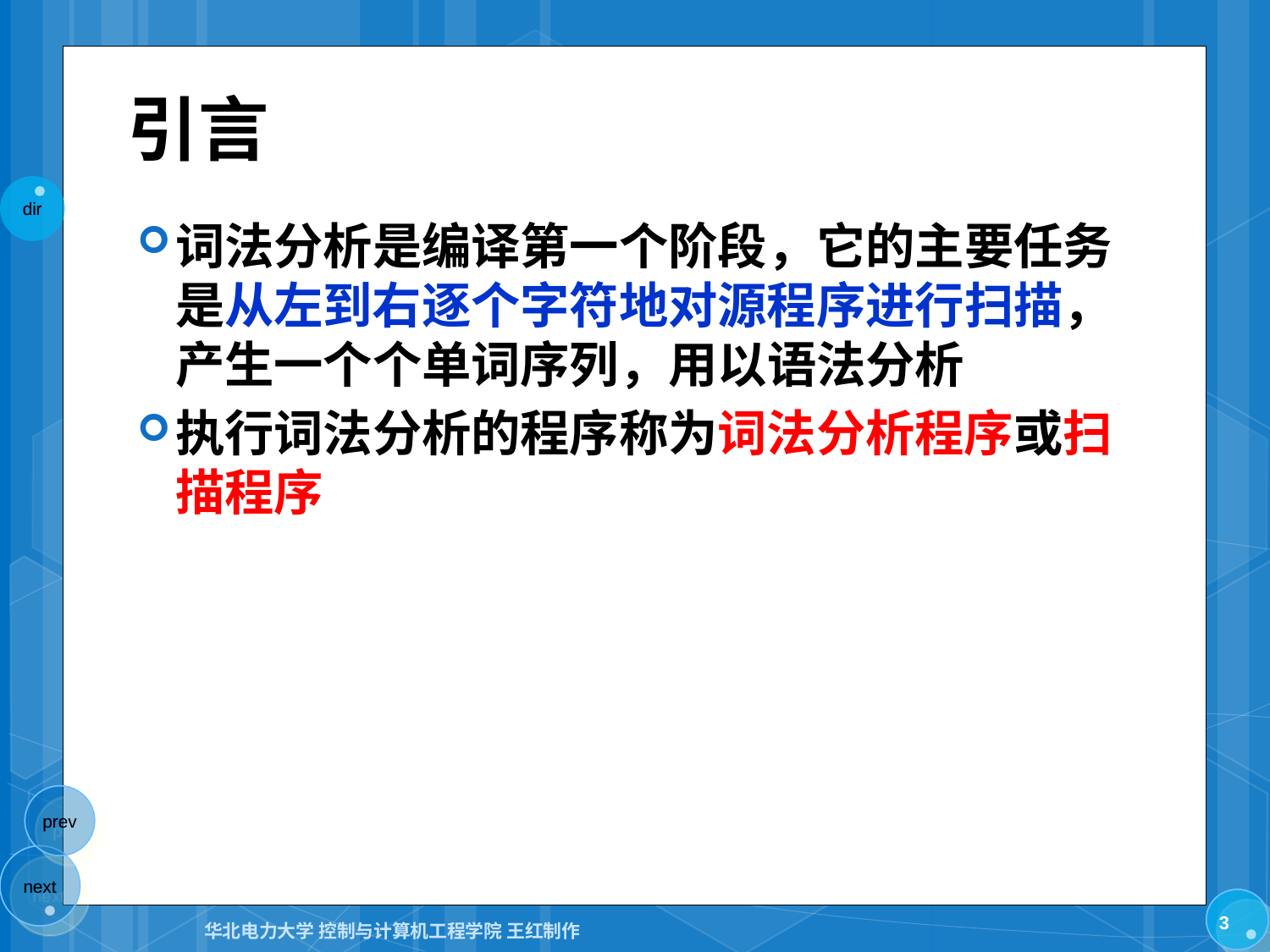

# 引言
词法分析是编译第一个阶段，它的主要任务是从左到右逐个字符地对源程序进行扫描，产生一个个单词序列，用以语法分析
执行词法分析的程序称为词法分析程序或扫描程序
3
华北电力大学 控制与计算机工程学院 王红制作